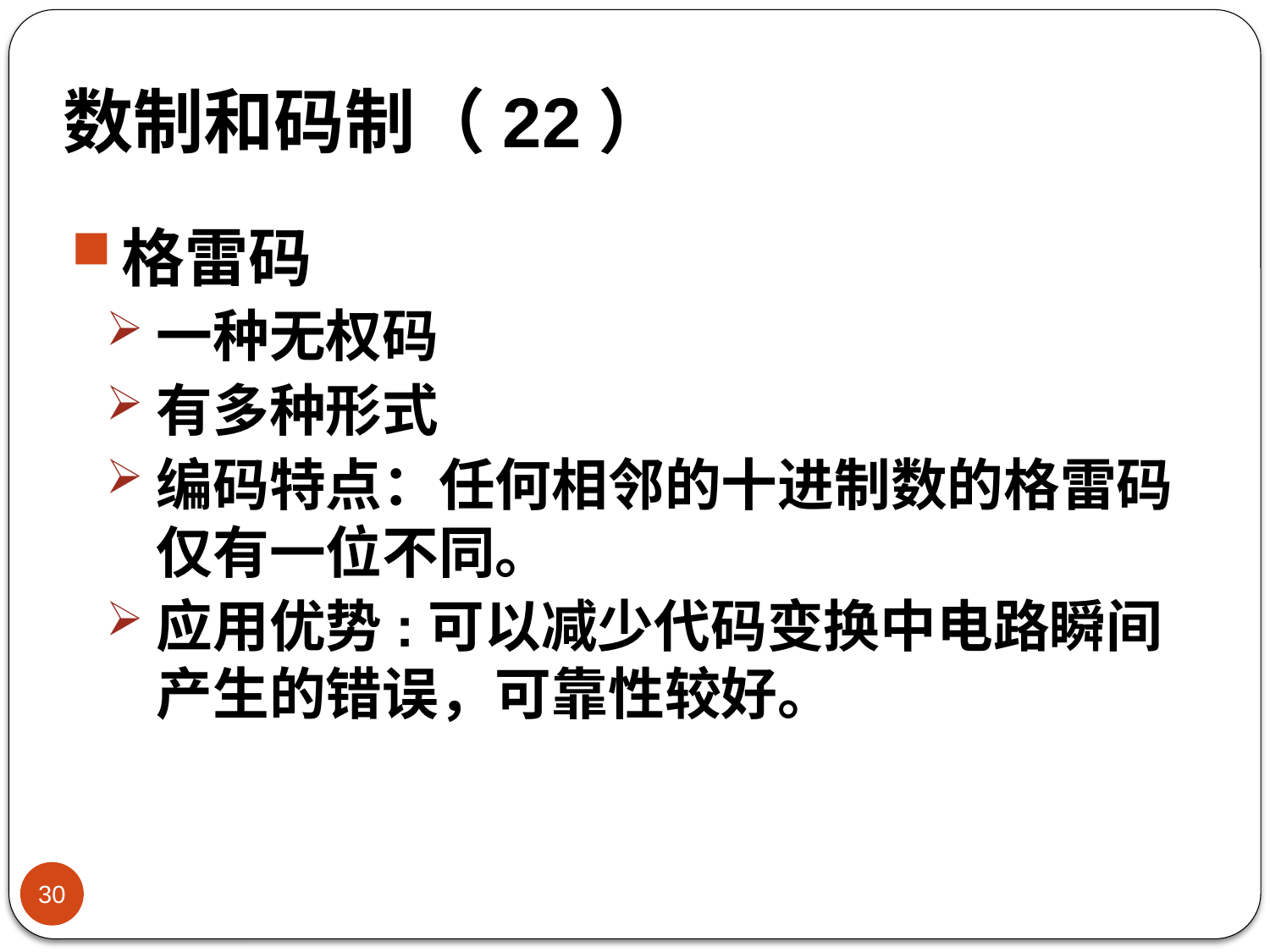

# 数制和码制（22）
格雷码
一种无权码
有多种形式
编码特点：任何相邻的十进制数的格雷码仅有一位不同。
应用优势:可以减少代码变换中电路瞬间产生的错误，可靠性较好。
30